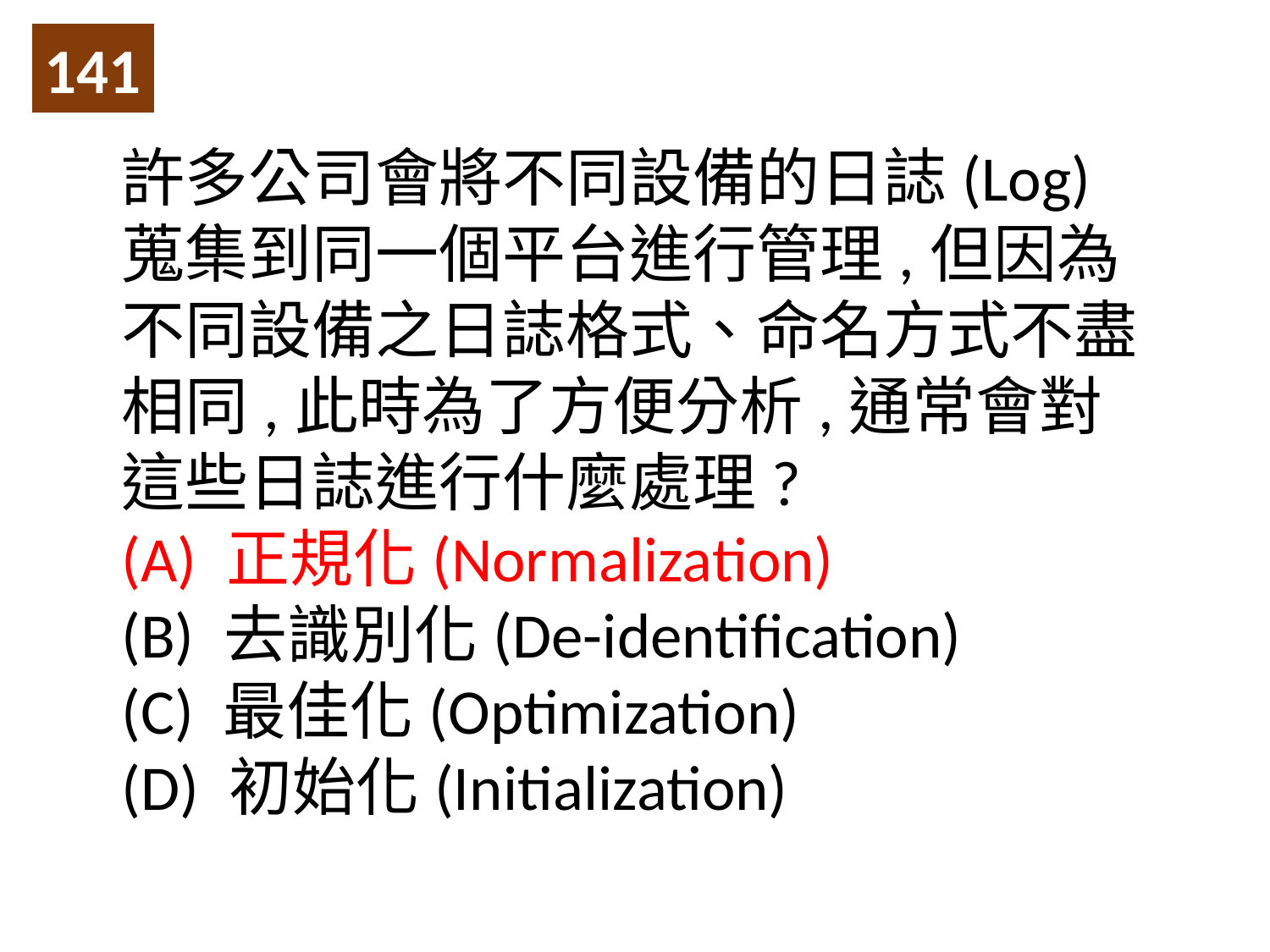

141
許多公司會將不同設備的日誌(Log)蒐集到同一個平台進行管理,但因為不同設備之日誌格式、命名方式不盡相同,此時為了方便分析,通常會對這些日誌進行什麼處理?
(A) 正規化(Normalization)
(B) 去識別化(De-identification)
(C) 最佳化(Optimization)
(D) 初始化(Initialization)